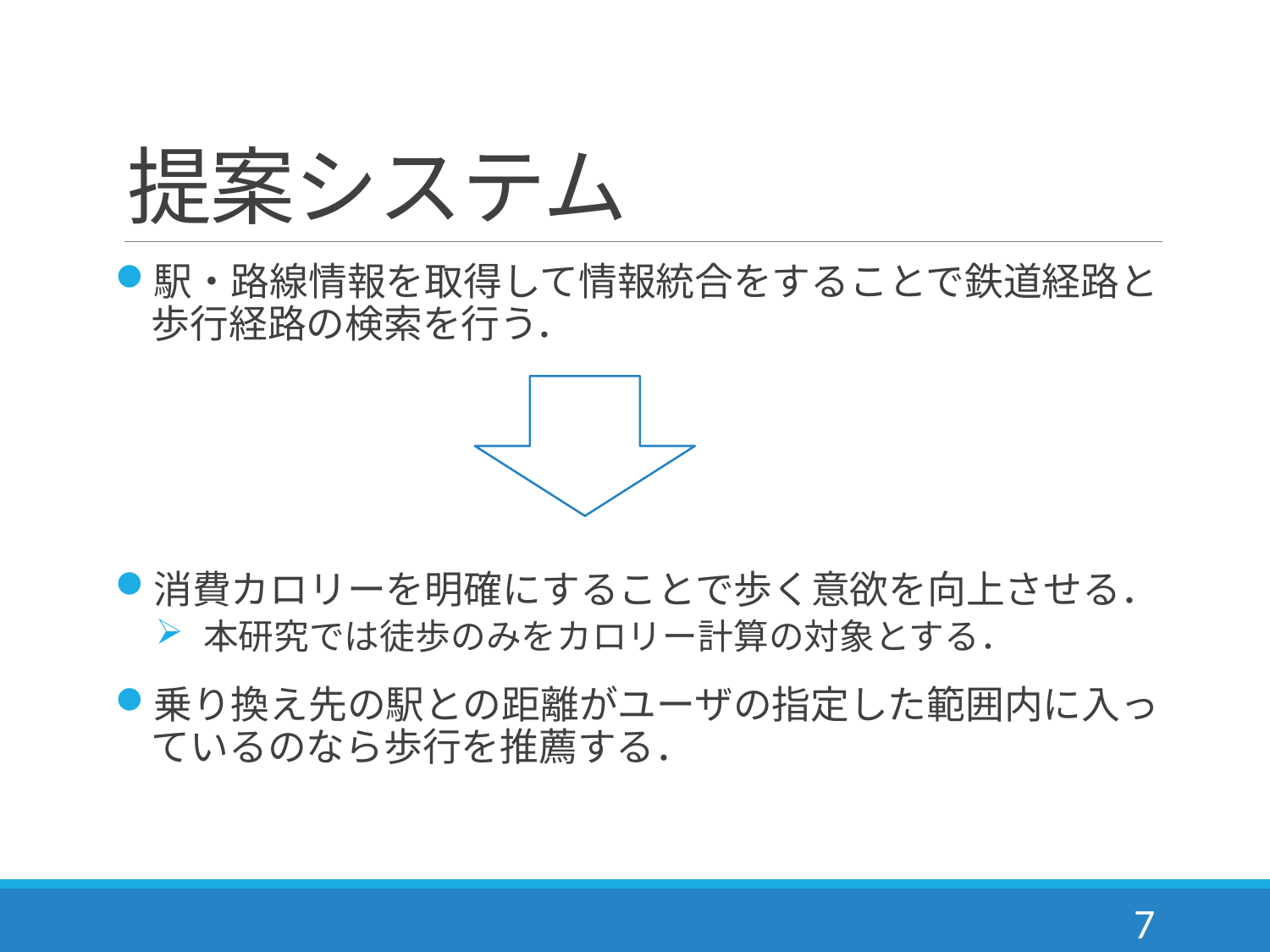

# 提案システム
駅・路線情報を取得して情報統合をすることで鉄道経路と歩行経路の検索を行う．

消費カロリーを明確にすることで歩く意欲を向上させる．
本研究では徒歩のみをカロリー計算の対象とする．
乗り換え先の駅との距離がユーザの指定した範囲内に入っているのなら歩行を推薦する．

7